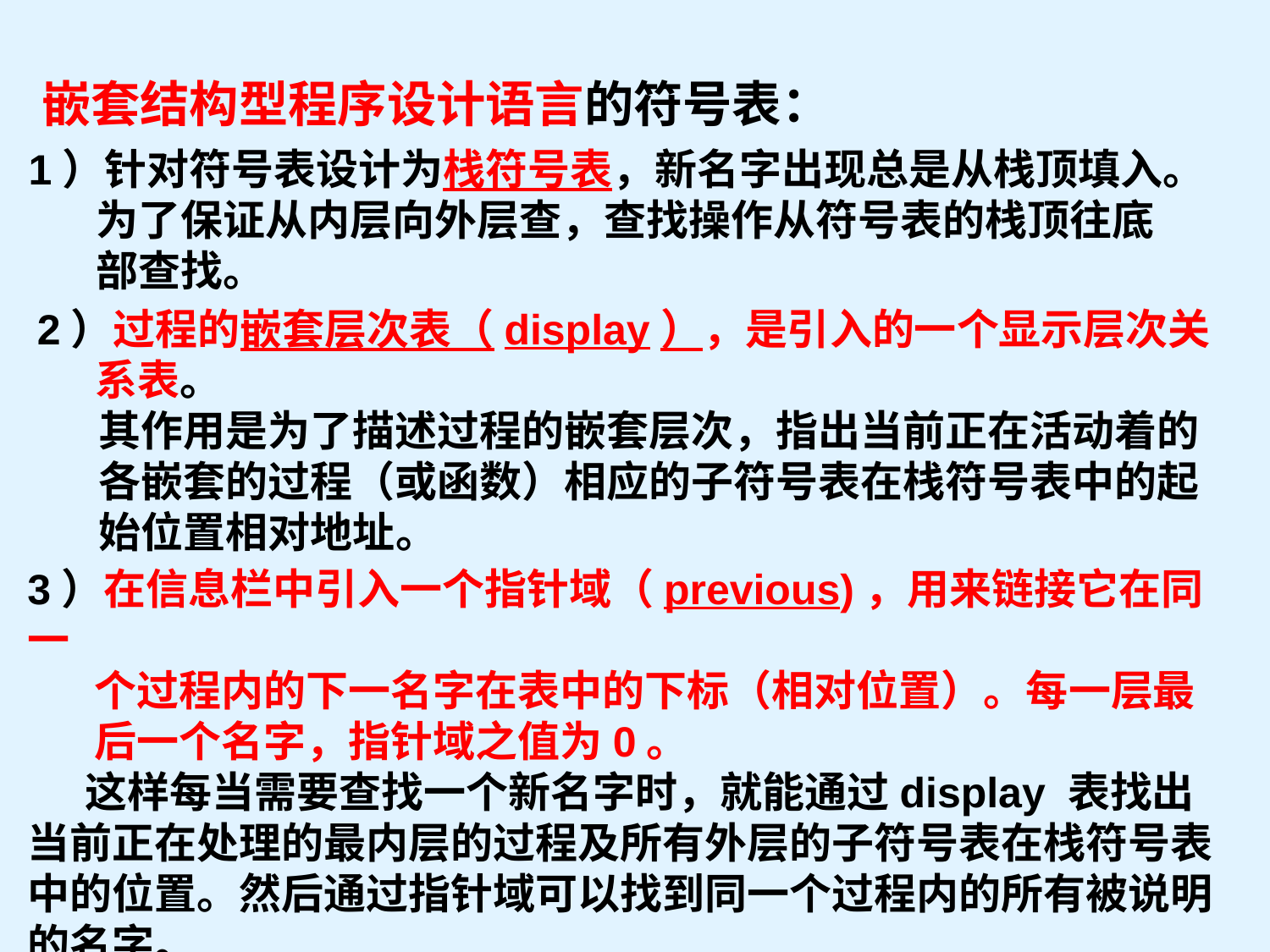

嵌套结构型程序设计语言的符号表：
1）针对符号表设计为栈符号表，新名字出现总是从栈顶填入。
      为了保证从内层向外层查，查找操作从符号表的栈顶往底
      部查找。
2）过程的嵌套层次表（display），是引入的一个显示层次关
     系表。
其作用是为了描述过程的嵌套层次，指出当前正在活动着的
各嵌套的过程（或函数）相应的子符号表在栈符号表中的起
始位置相对地址。
3）在信息栏中引入一个指针域（previous)，用来链接它在同一
      个过程内的下一名字在表中的下标（相对位置）。每一层最
      后一个名字，指针域之值为0。
     这样每当需要查找一个新名字时，就能通过display 表找出当前正在处理的最内层的过程及所有外层的子符号表在栈符号表中的位置。然后通过指针域可以找到同一个过程内的所有被说明的名字。